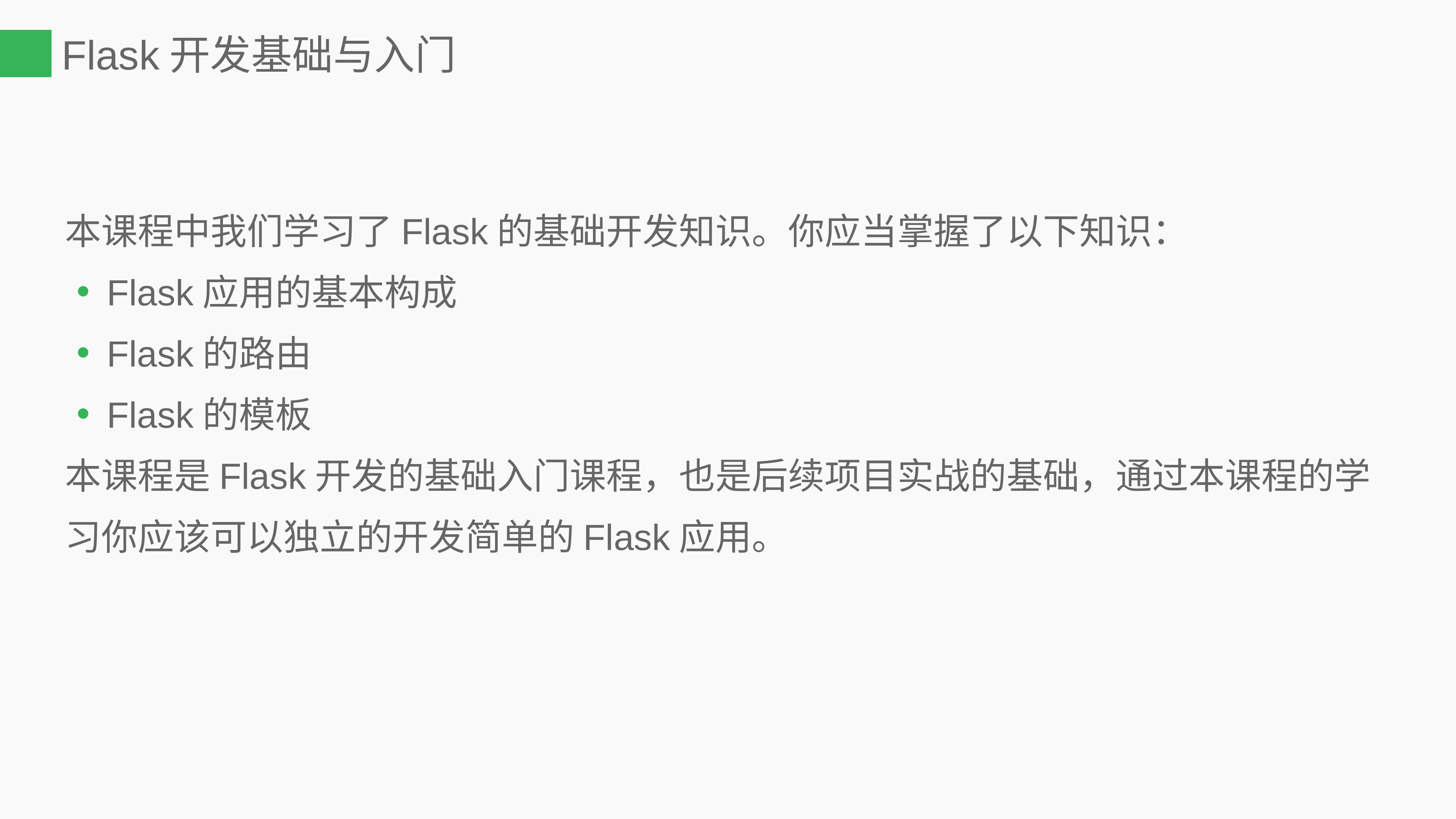

# Flask开发基础与入门
本课程中我们学习了Flask的基础开发知识。你应当掌握了以下知识：
Flask应用的基本构成
Flask的路由
Flask的模板
本课程是Flask开发的基础入门课程，也是后续项目实战的基础，通过本课程的学习你应该可以独立的开发简单的Flask应用。